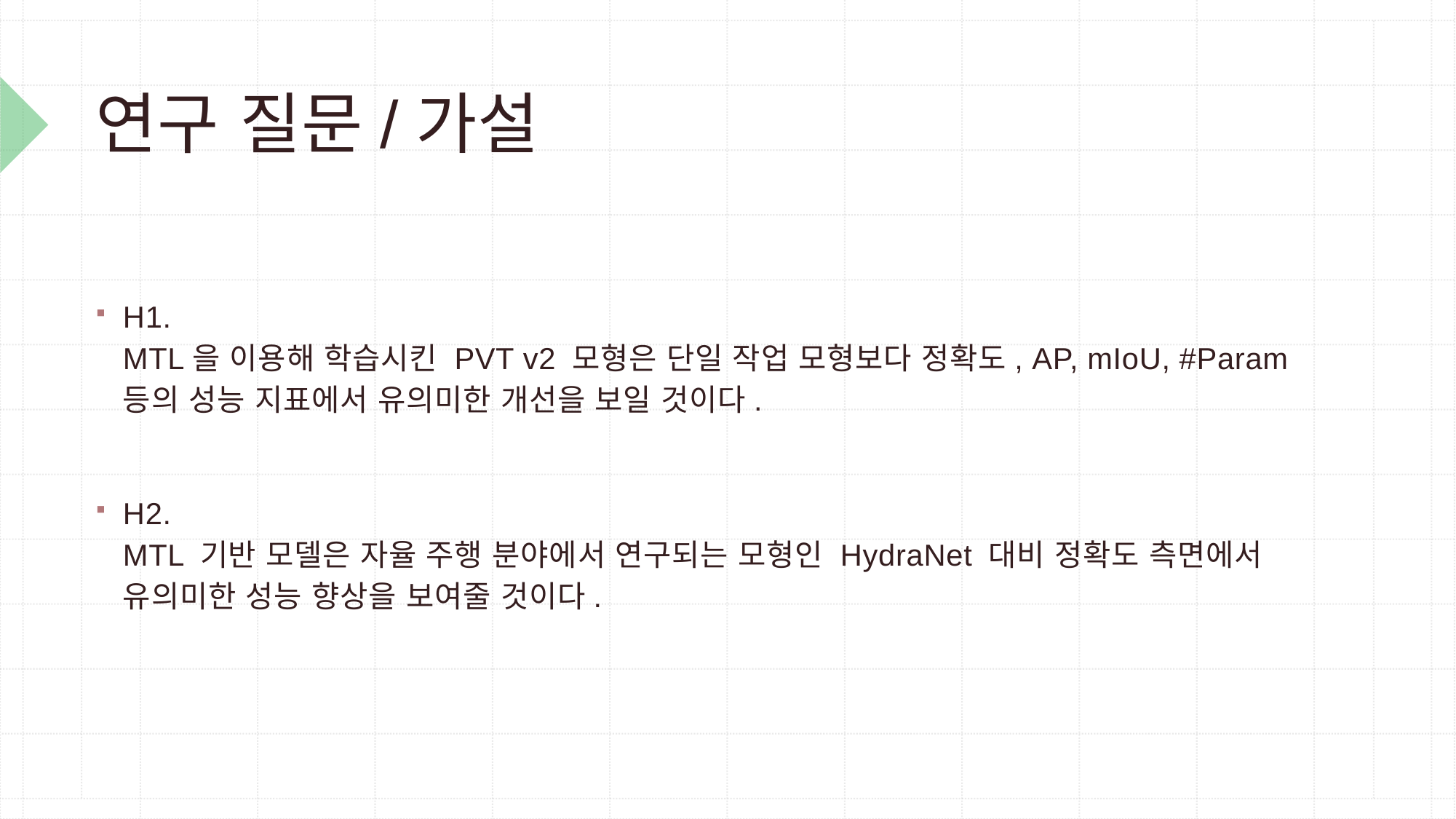

# 연구 질문/가설
H1.
MTL을 이용해 학습시킨 PVT v2 모형은 단일 작업 모형보다 정확도, AP, mIoU, #Param 등의 성능 지표에서 유의미한 개선을 보일 것이다.

H2.
MTL 기반 모델은 자율 주행 분야에서 연구되는 모형인 HydraNet 대비 정확도 측면에서 유의미한 성능 향상을 보여줄 것이다.